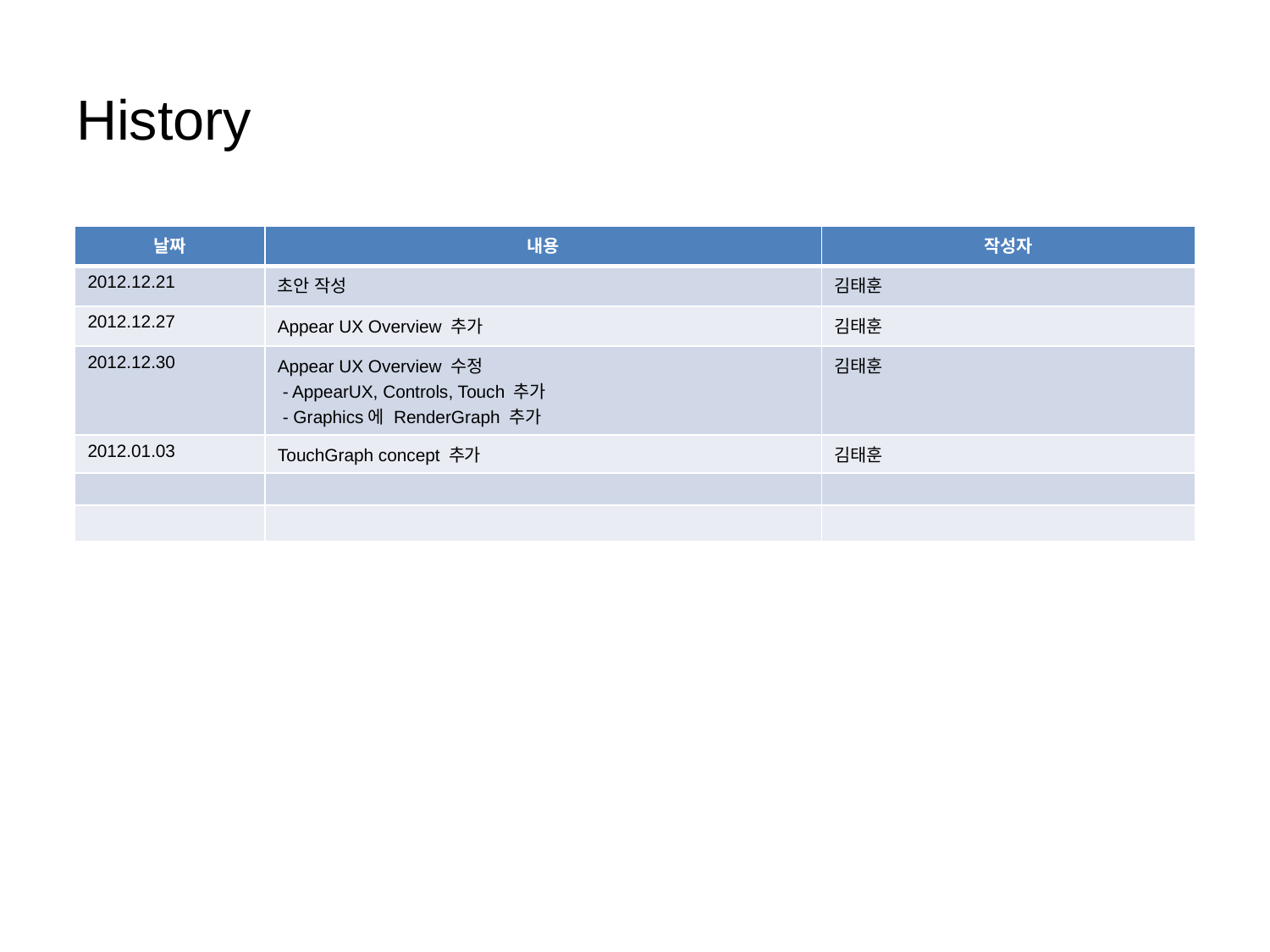

# History
| 날짜 | 내용 | 작성자 |
| --- | --- | --- |
| 2012.12.21 | 초안 작성 | 김태훈 |
| 2012.12.27 | Appear UX Overview 추가 | 김태훈 |
| 2012.12.30 | Appear UX Overview 수정 - AppearUX, Controls, Touch 추가 - Graphics에 RenderGraph 추가 | 김태훈 |
| 2012.01.03 | TouchGraph concept 추가 | 김태훈 |
|  |  |  |
|  |  |  |